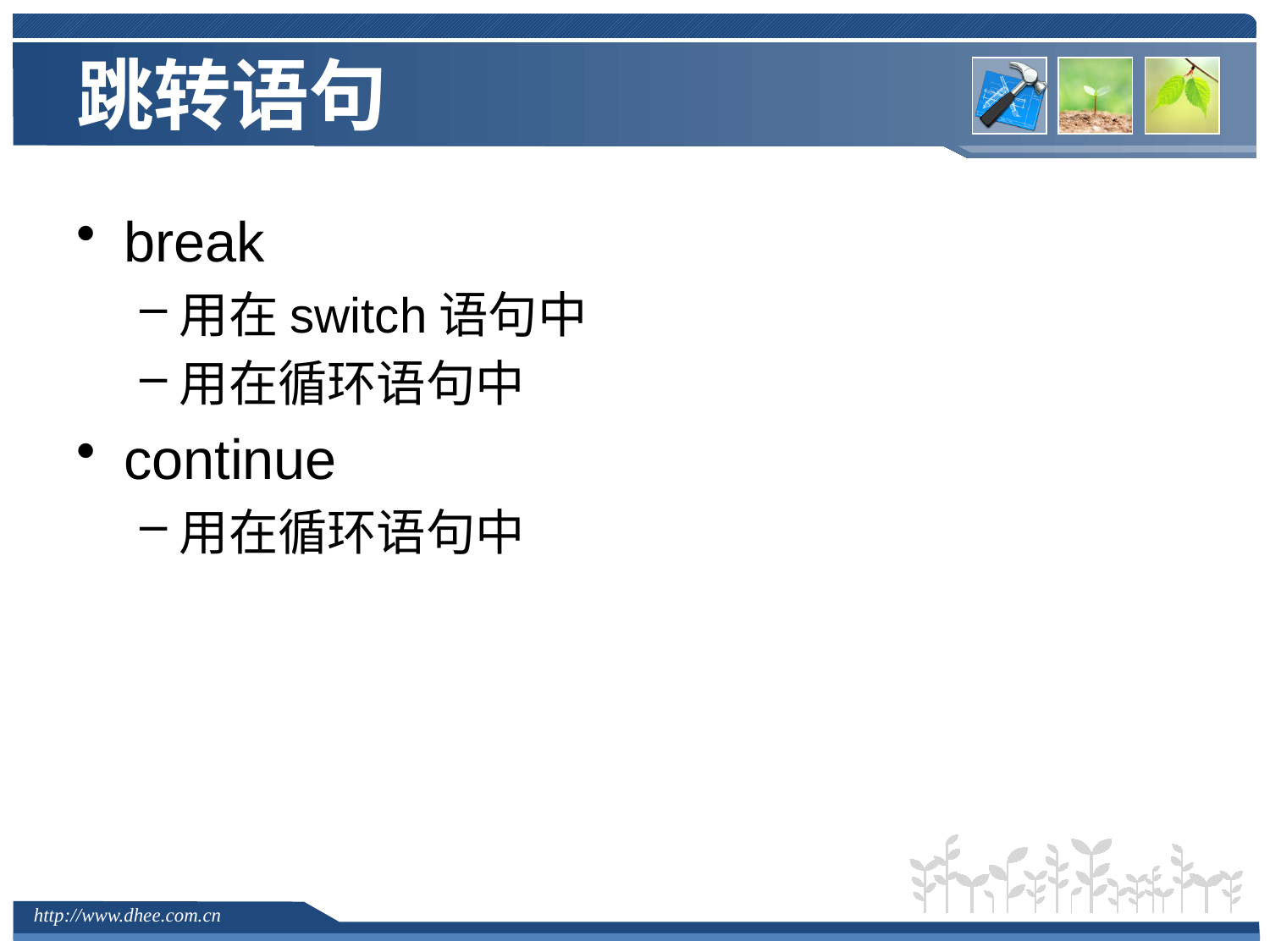

# 跳转语句
break
用在switch语句中
用在循环语句中
continue
用在循环语句中